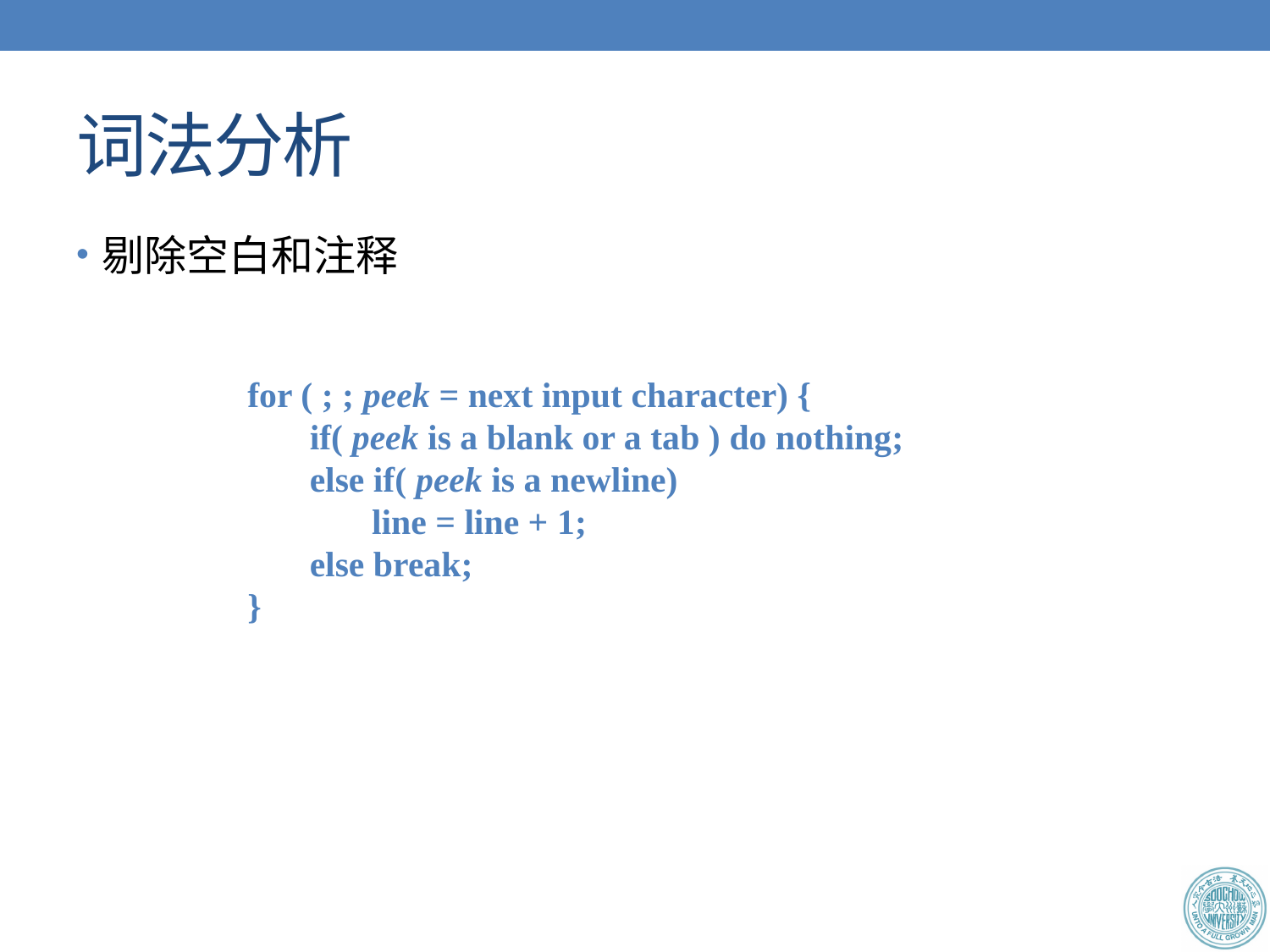

# 词法分析
剔除空白和注释

for ( ; ; peek = next input character) {
       if( peek is a blank or a tab ) do nothing;
       else if( peek is a newline)
              line = line + 1;
       else break;
}